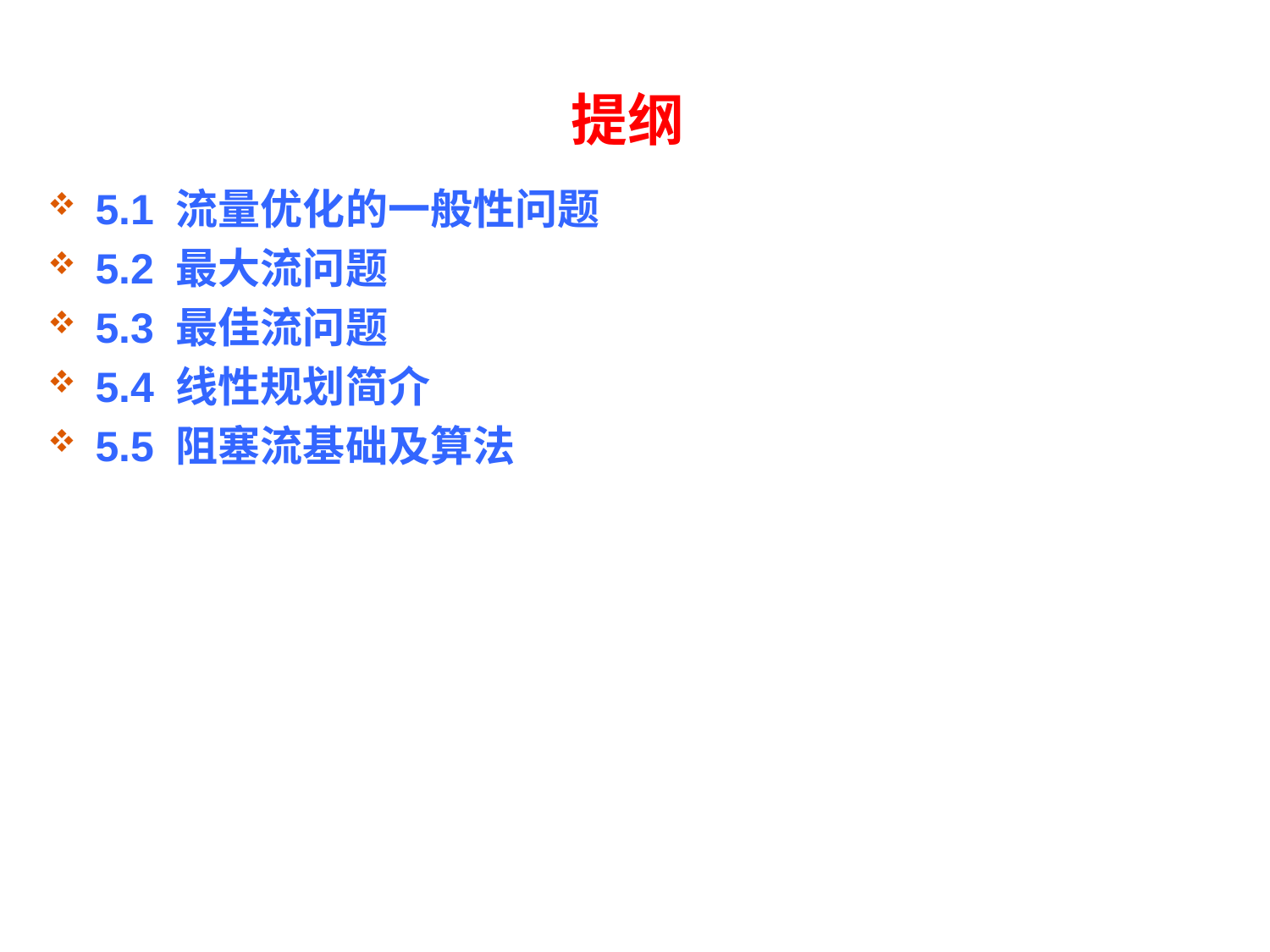

# 提纲
5.1 流量优化的一般性问题
5.2 最大流问题
5.3 最佳流问题
5.4 线性规划简介
5.5 阻塞流基础及算法